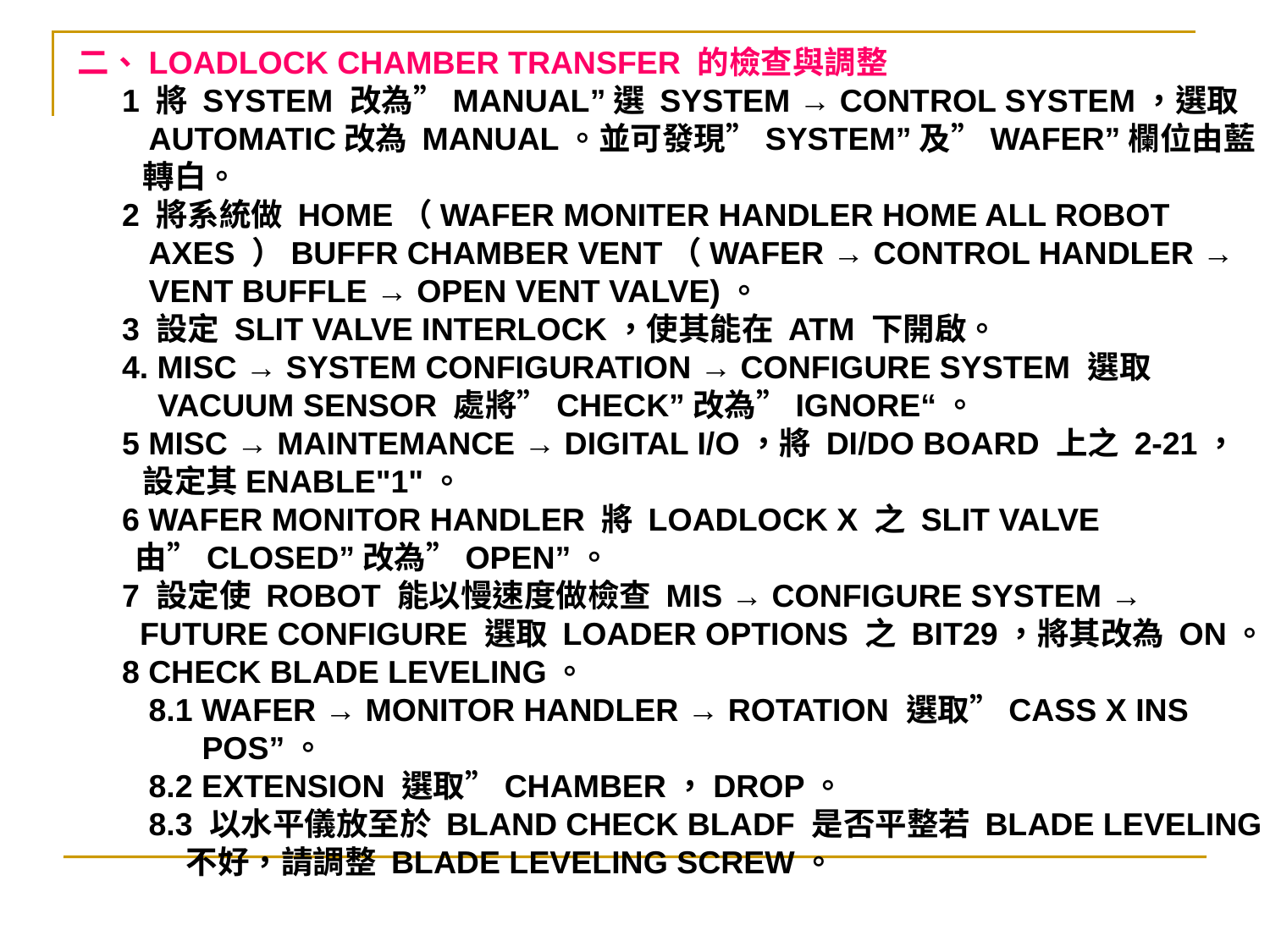

二、LOADLOCK CHAMBER TRANSFER 的檢查與調整
     1 將 SYSTEM 改為”MANUAL”選 SYSTEM → CONTROL SYSTEM，選取
        AUTOMATIC改為 MANUAL。並可發現”SYSTEM”及”WAFER”欄位由藍
        轉白。
     2 將系統做 HOME（WAFER MONITER HANDLER HOME ALL ROBOT
        AXES ）BUFFR CHAMBER VENT（WAFER → CONTROL HANDLER →
        VENT BUFFLE → OPEN VENT VALVE)。
     3 設定 SLIT VALVE INTERLOCK，使其能在 ATM 下開啟。
     4. MISC → SYSTEM CONFIGURATION → CONFIGURE SYSTEM 選取
         VACUUM SENSOR 處將”CHECK”改為”IGNORE“。
     5 MISC → MAINTEMANCE → DIGITAL I/O，將 DI/DO BOARD 上之 2-21，
        設定其ENABLE"1"。
     6 WAFER MONITOR HANDLER 將 LOADLOCK X 之 SLIT VALVE
       由”CLOSED”改為”OPEN”。
     7 設定使 ROBOT 能以慢速度做檢查 MIS → CONFIGURE SYSTEM →
       FUTURE CONFIGURE 選取 LOADER OPTIONS 之 BIT29，將其改為 ON。
     8 CHECK BLADE LEVELING。
        8.1 WAFER → MONITOR HANDLER → ROTATION 選取”CASS X INS
              POS”。
        8.2 EXTENSION 選取”CHAMBER，DROP。
        8.3 以水平儀放至於 BLAND CHECK BLADF 是否平整若 BLADE LEVELING
              不好，請調整 BLADE LEVELING SCREW。